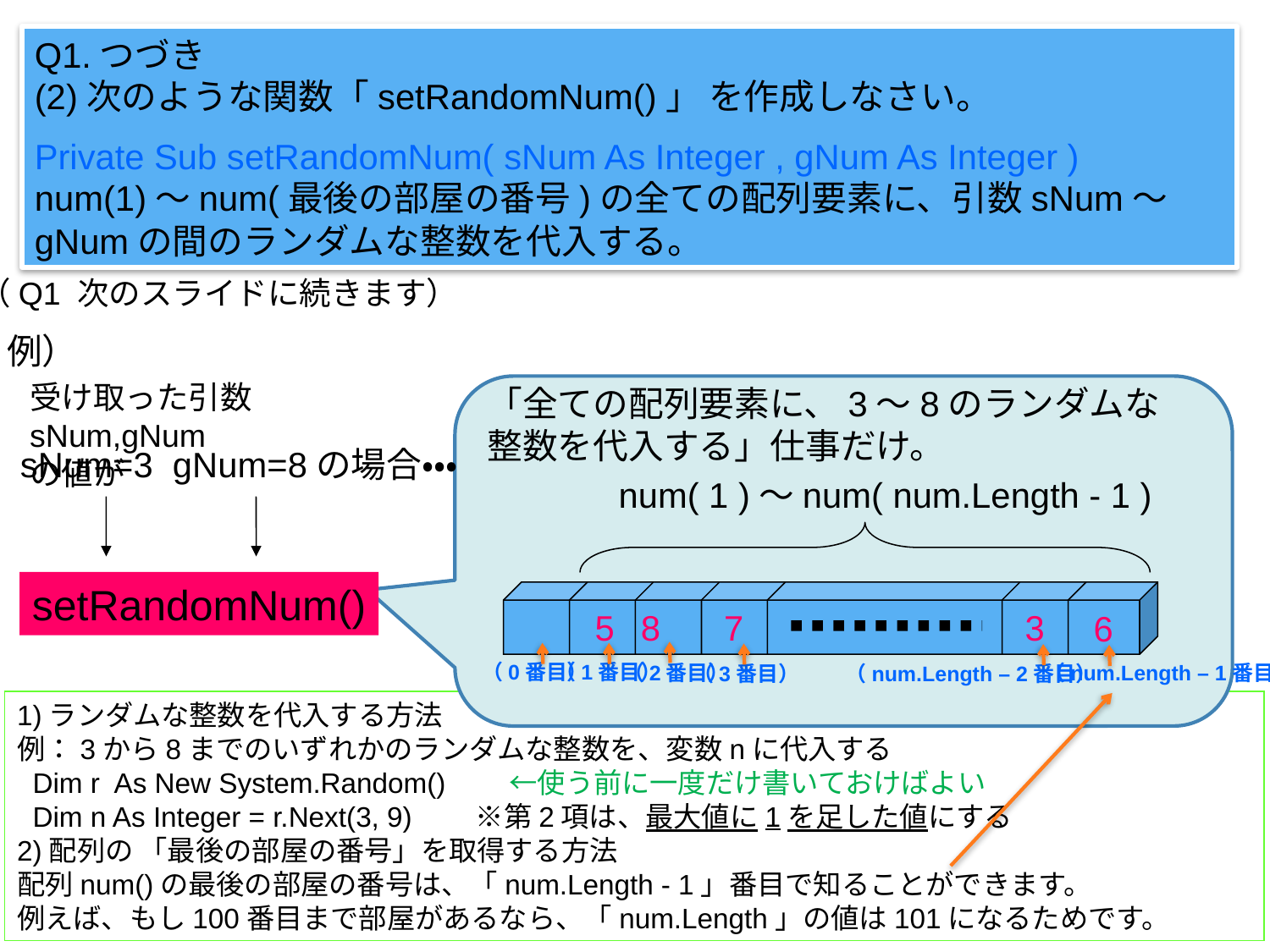

Q1.つづき
(2)次のような関数「setRandomNum()」 を作成しなさい。

Private Sub setRandomNum( sNum As Integer , gNum As Integer )
num(1)～num(最後の部屋の番号)の全ての配列要素に、引数sNum～gNumの間のランダムな整数を代入する。

（Q1 次のスライドに続きます）
例）
受け取った引数sNum,gNum
の値が
「全ての配列要素に、3～8のランダムな
整数を代入する」仕事だけ。

sNum=3  gNum=8の場合・・・
num( 1 )～num( num.Length - 1 )

setRandomNum()

  5
8
 7
   3
  6

（0番目）
（1番目）
（2番目）
（num.Length – 1番目）
（3番目）
（num.Length – 2番目）
1)ランダムな整数を代入する方法
例：3から8までのいずれかのランダムな整数を、変数nに代入する
  Dim r  As New System.Random()　　←使う前に一度だけ書いておけばよい
  Dim n As Integer = r.Next(3, 9)　　※第2項は、最大値に1を足した値にする
2)配列の 「最後の部屋の番号」を取得する方法
配列num()の最後の部屋の番号は、「num.Length - 1」番目で知ることができます。
例えば、もし100番目まで部屋があるなら、「num.Length」の値は101になるためです。